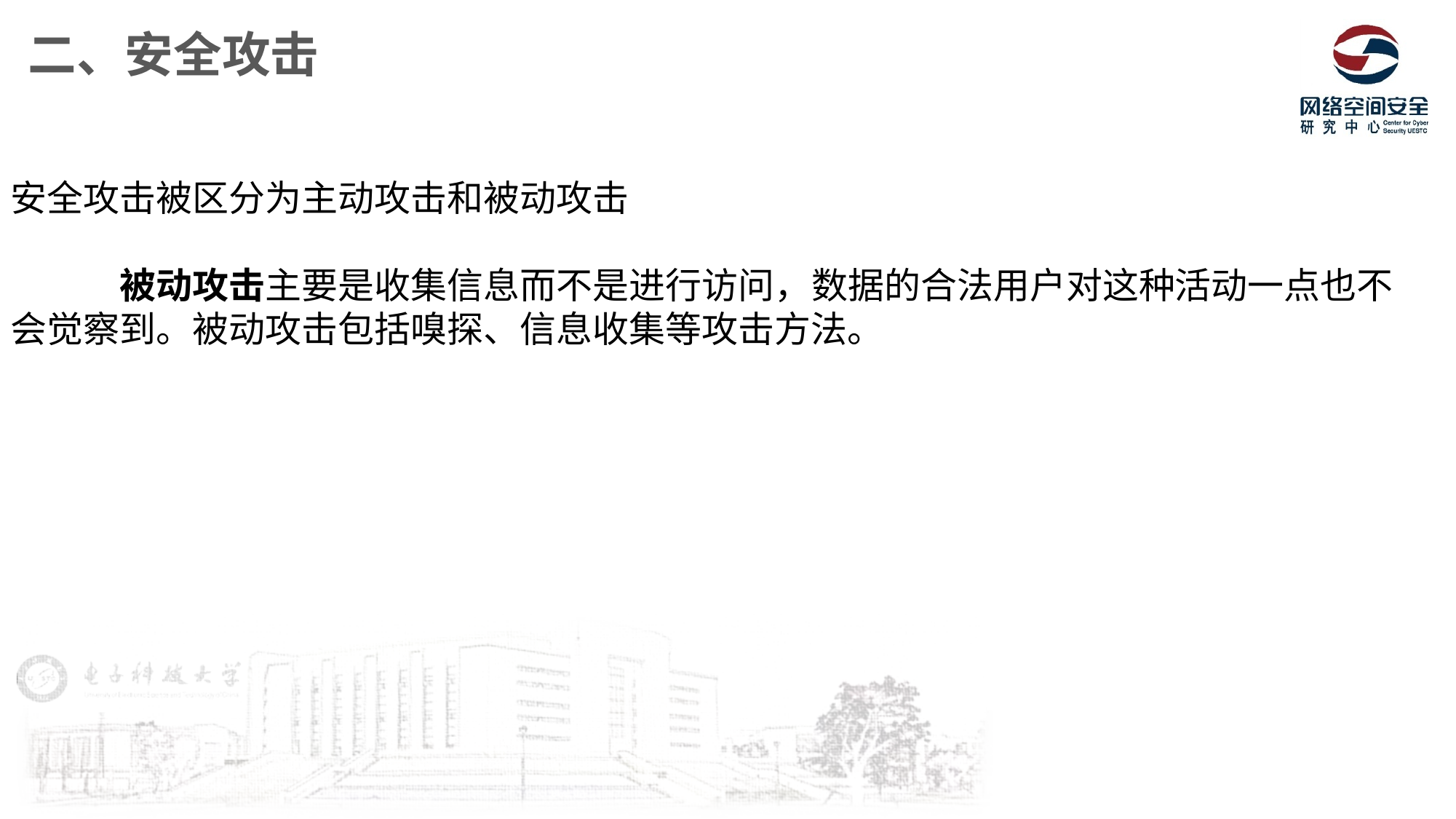

二、安全攻击
安全攻击被区分为主动攻击和被动攻击

	被动攻击主要是收集信息而不是进行访问，数据的合法用户对这种活动一点也不会觉察到。被动攻击包括嗅探、信息收集等攻击方法。